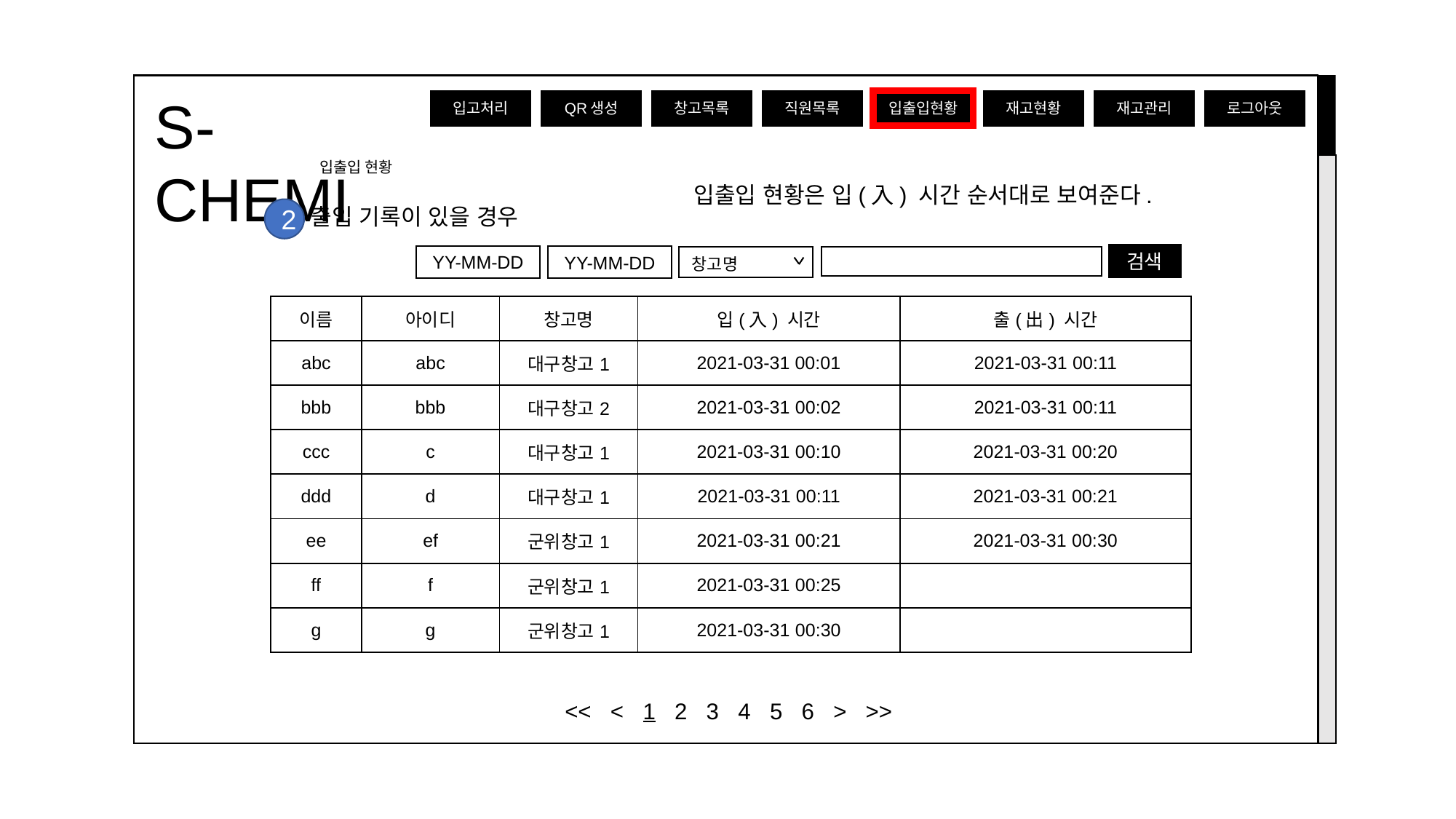

ㅊ
S-CHEMI
입고처리
창고목록
재고현황
로그아웃
QR생성
직원목록
입출입현황
재고관리
입출입 현황

입출입 현황은 입(入) 시간 순서대로 보여준다.
출입 기록이 있을 경우
2
검색
YY-MM-DD
YY-MM-DD

창고명
| 이름 | 아이디 | 창고명 | 입(入) 시간 | 출(出) 시간 |
| --- | --- | --- | --- | --- |
| abc | abc | 대구창고1 | 2021-03-31 00:01 | 2021-03-31 00:11 |
| bbb | bbb | 대구창고2 | 2021-03-31 00:02 | 2021-03-31 00:11 |
| ccc | c | 대구창고1 | 2021-03-31 00:10 | 2021-03-31 00:20 |
| ddd | d | 대구창고1 | 2021-03-31 00:11 | 2021-03-31 00:21 |
| ee | ef | 군위창고1 | 2021-03-31 00:21 | 2021-03-31 00:30 |
| ff | f | 군위창고1 | 2021-03-31 00:25 |  |
| g | g | 군위창고1 | 2021-03-31 00:30 |  |
<<   <   1   2   3   4   5   6   >   >>